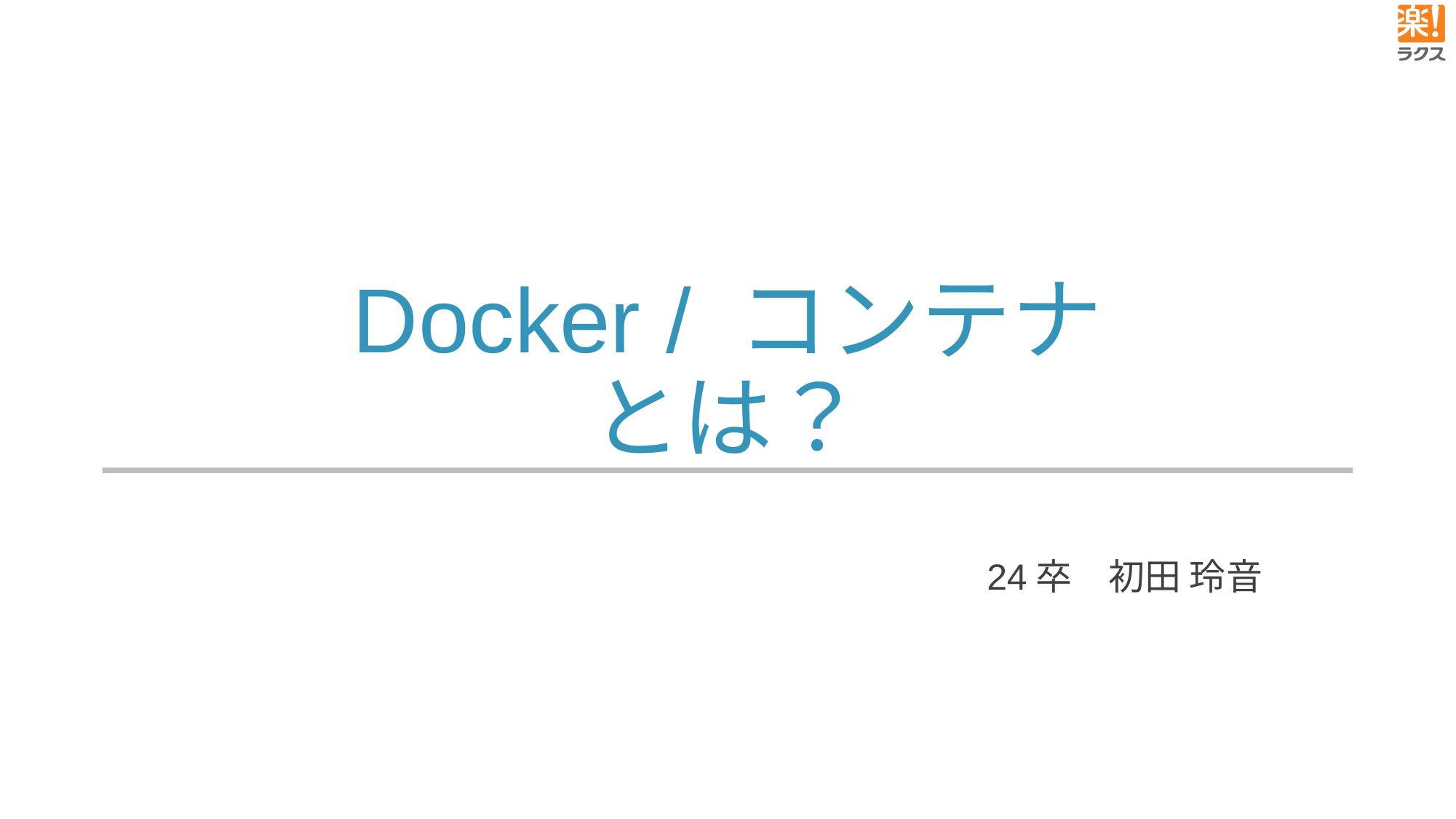

# Docker / コンテナ とは？

24卒　初田 玲音